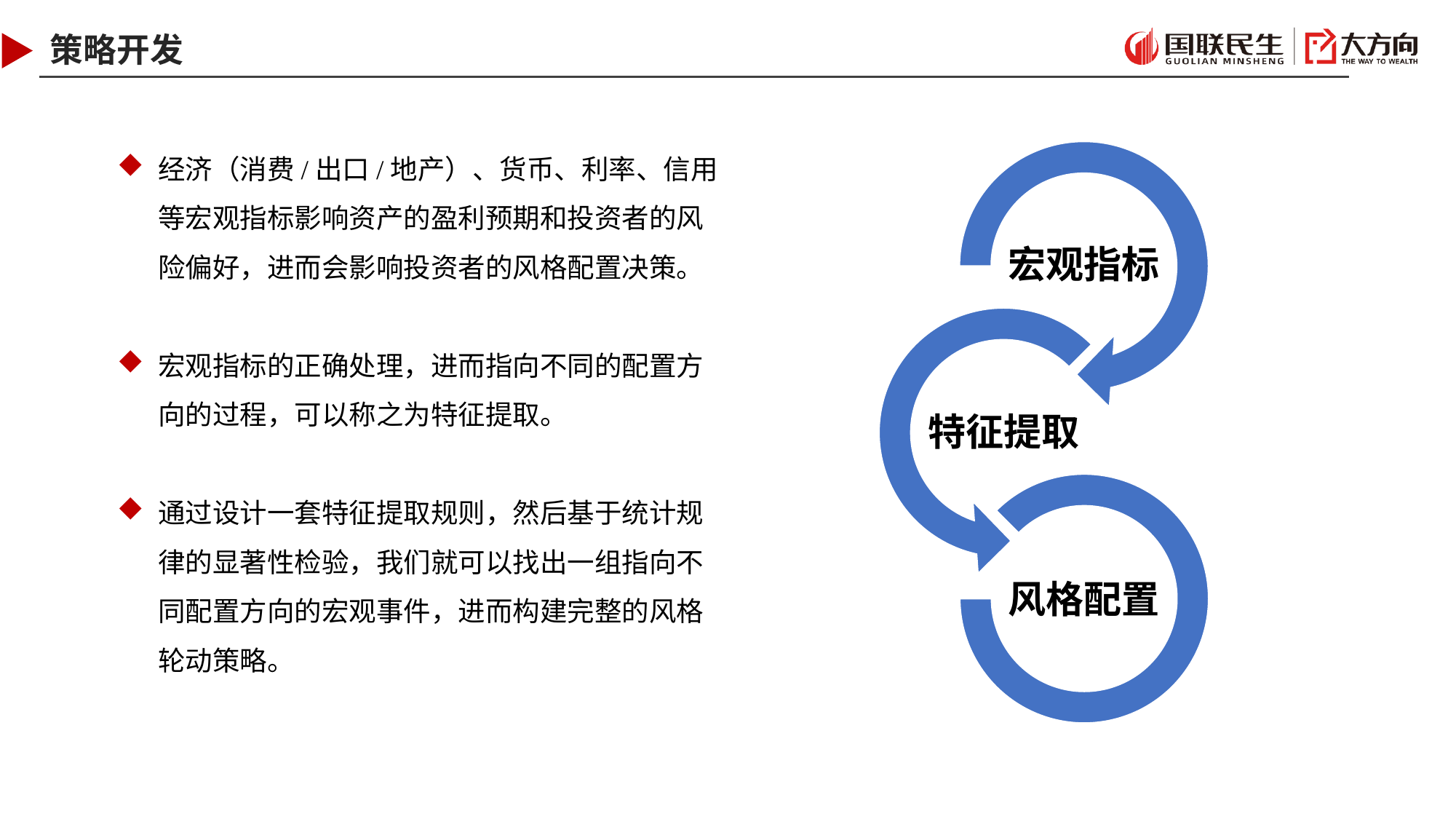

# 策略开发
宏观指标
特征提取
风格配置
经济（消费/出口/地产）、货币、利率、信用等宏观指标影响资产的盈利预期和投资者的风险偏好，进而会影响投资者的风格配置决策。

宏观指标的正确处理，进而指向不同的配置方向的过程，可以称之为特征提取。

通过设计一套特征提取规则，然后基于统计规律的显著性检验，我们就可以找出一组指向不同配置方向的宏观事件，进而构建完整的风格轮动策略。